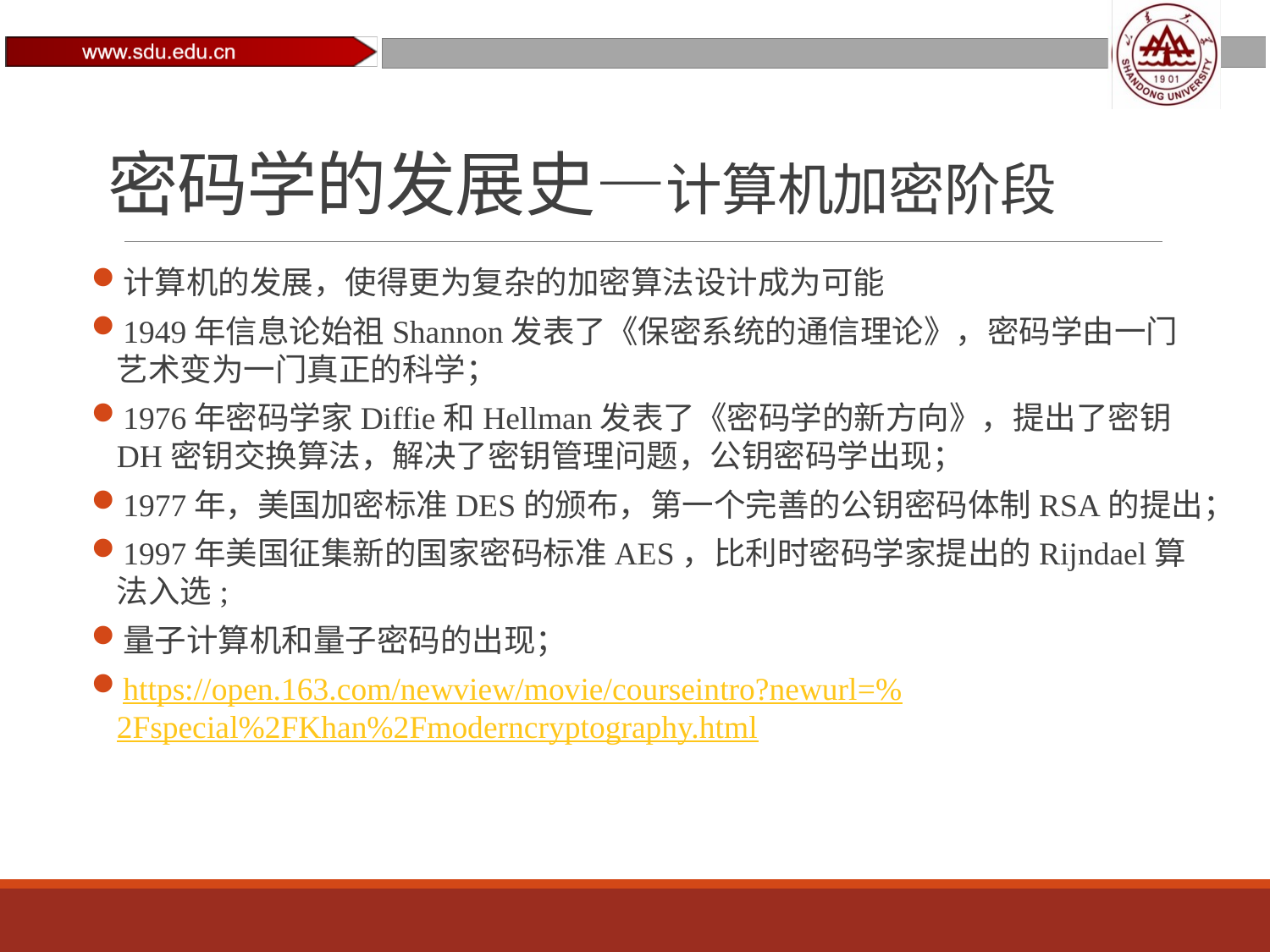

# 密码学的发展史—计算机加密阶段
计算机的发展，使得更为复杂的加密算法设计成为可能
1949年信息论始祖Shannon发表了《保密系统的通信理论》，密码学由一门艺术变为一门真正的科学；
1976年密码学家Diffie和Hellman发表了《密码学的新方向》，提出了密钥DH密钥交换算法，解决了密钥管理问题，公钥密码学出现；
1977年，美国加密标准DES的颁布，第一个完善的公钥密码体制RSA的提出；
1997年美国征集新的国家密码标准AES，比利时密码学家提出的Rijndael算法入选;
量子计算机和量子密码的出现；
https://open.163.com/newview/movie/courseintro?newurl=%2Fspecial%2FKhan%2Fmoderncryptography.html